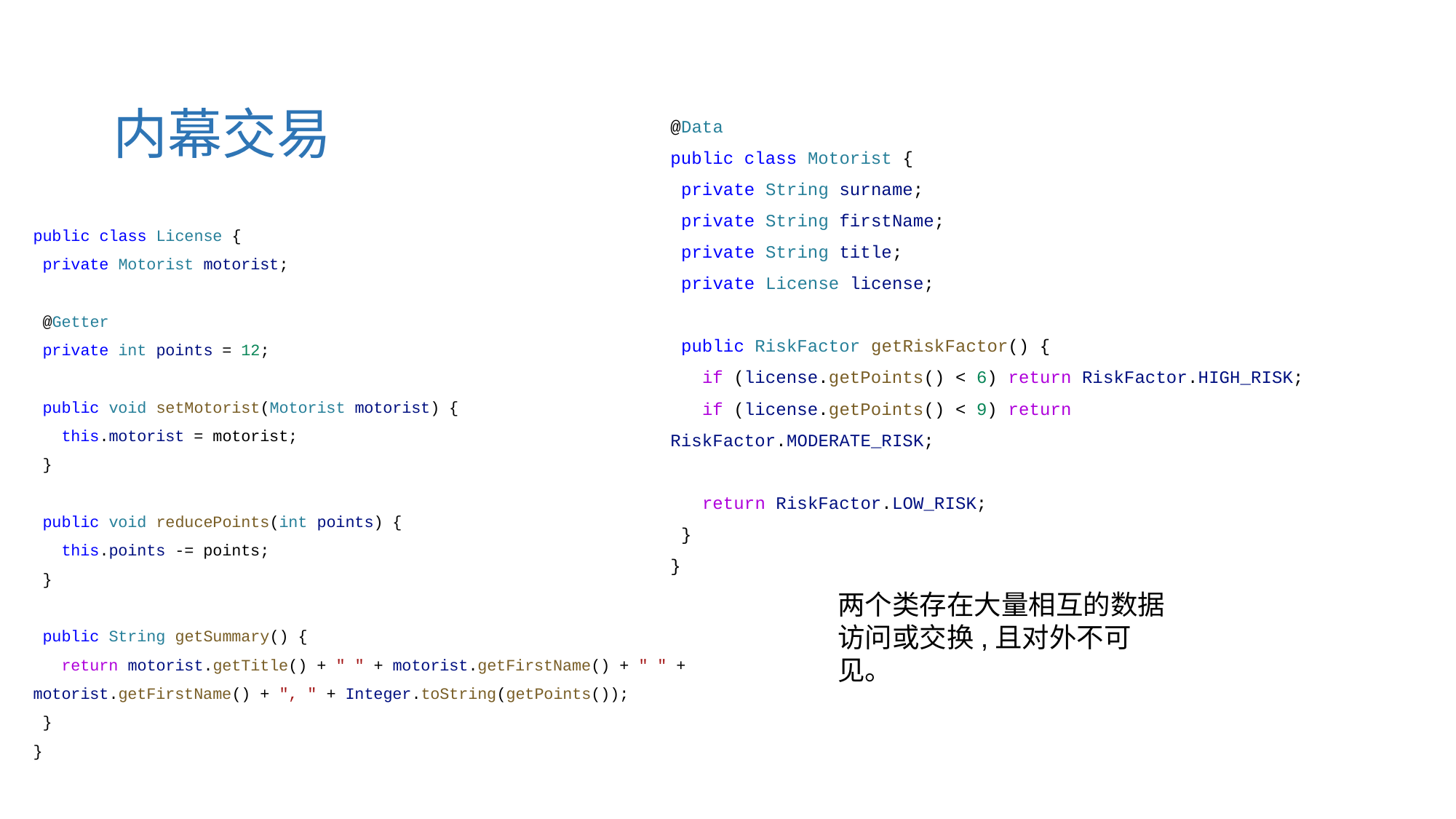

@Data
public class Motorist {
 private String surname;
 private String firstName;
 private String title;
 private License license;

 public RiskFactor getRiskFactor() {
   if (license.getPoints() < 6) return RiskFactor.HIGH_RISK;
   if (license.getPoints() < 9) return RiskFactor.MODERATE_RISK;

   return RiskFactor.LOW_RISK;
 }
}
内幕交易
public class License {
 private Motorist motorist;

 @Getter
 private int points = 12;

 public void setMotorist(Motorist motorist) {
   this.motorist = motorist;
 }

 public void reducePoints(int points) {
   this.points -= points;
 }

 public String getSummary() {
   return motorist.getTitle() + " " + motorist.getFirstName() + " " + motorist.getFirstName() + ", " + Integer.toString(getPoints());
 }
}
两个类存在大量相互的数据访问或交换,且对外不可见。